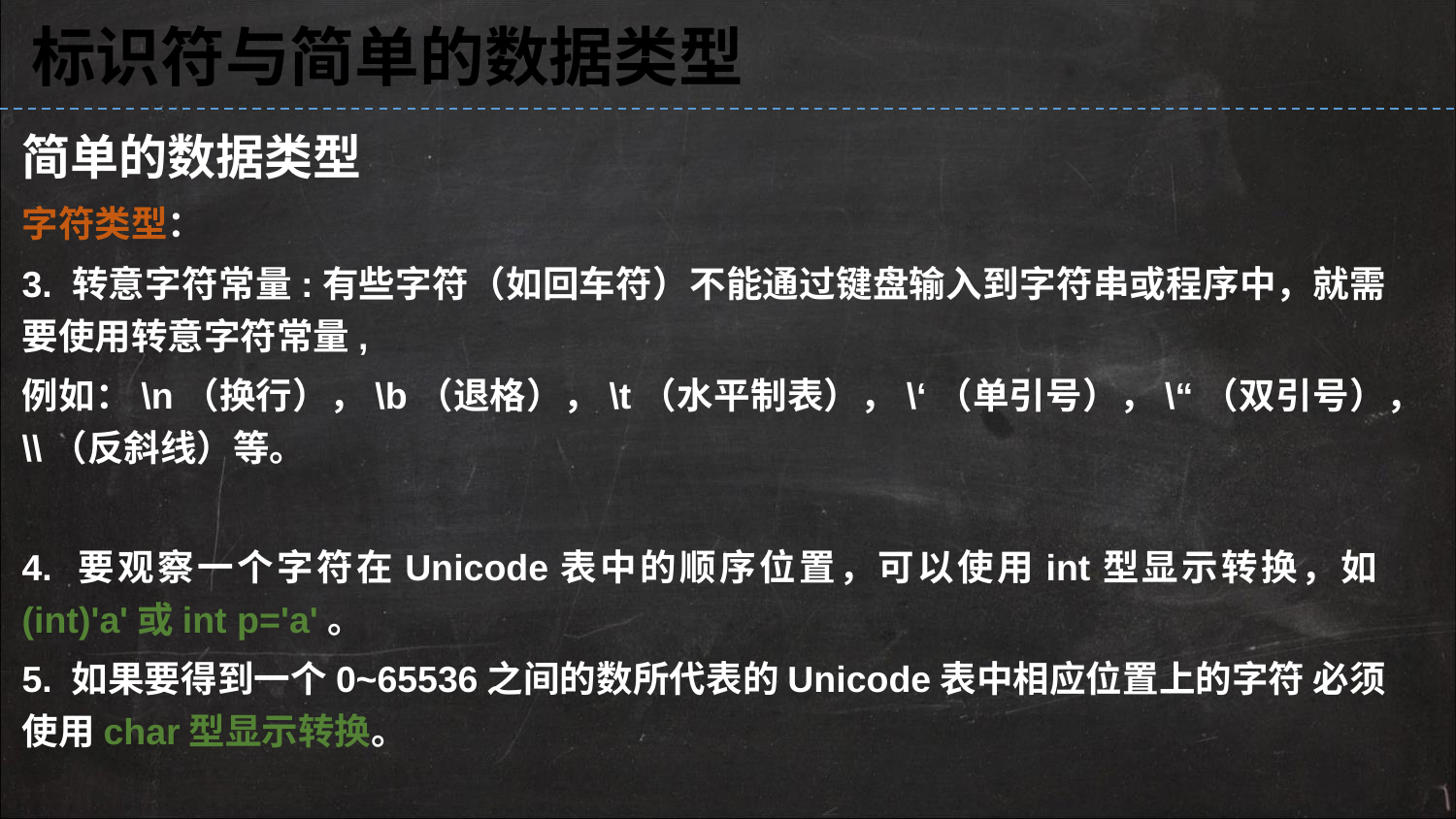

标识符与简单的数据类型
简单的数据类型
字符类型：
3. 转意字符常量:有些字符（如回车符）不能通过键盘输入到字符串或程序中，就需要使用转意字符常量,
例如：\n（换行），\b（退格），\t（水平制表），\‘（单引号），\“（双引号），\\（反斜线）等。

4. 要观察一个字符在Unicode表中的顺序位置，可以使用int型显示转换，如(int)'a'或int p='a'。
5. 如果要得到一个0~65536之间的数所代表的Unicode表中相应位置上的字符 必须使用char型显示转换。